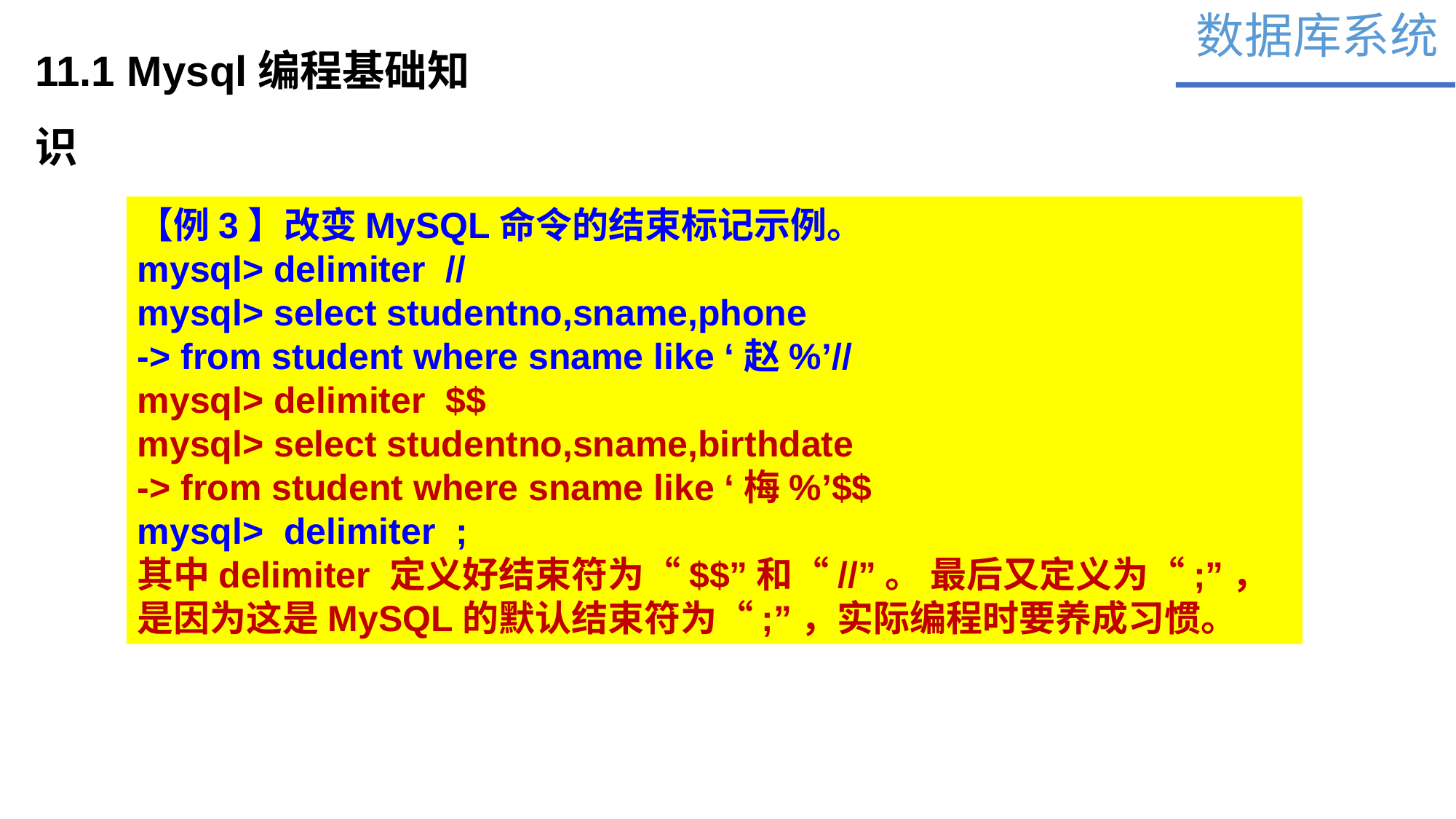

数据库系统
11.1 Mysql编程基础知识

【例3】改变MySQL命令的结束标记示例。
mysql> delimiter  //
mysql> select studentno,sname,phone
-> from student where sname like ‘赵%’//
mysql> delimiter  $$
mysql> select studentno,sname,birthdate
-> from student where sname like ‘梅%’$$
mysql>  delimiter  ;
其中delimiter 定义好结束符为“$$”和“//”。 最后又定义为“;”，是因为这是MySQL的默认结束符为“;”，实际编程时要养成习惯。